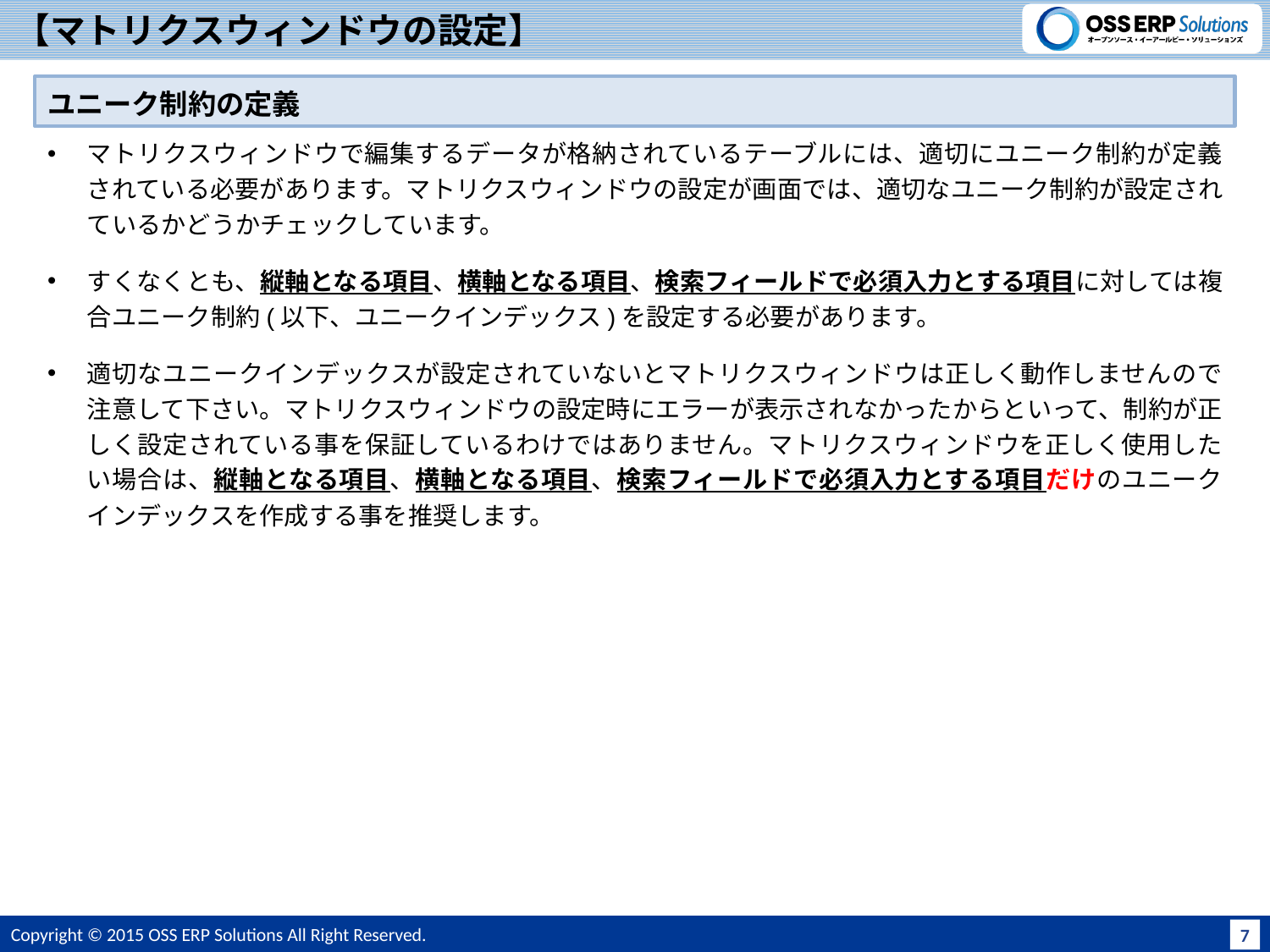

# 【マトリクスウィンドウの設定】
ユニーク制約の定義
マトリクスウィンドウで編集するデータが格納されているテーブルには、適切にユニーク制約が定義されている必要があります。マトリクスウィンドウの設定が画面では、適切なユニーク制約が設定されているかどうかチェックしています。
すくなくとも、縦軸となる項目、横軸となる項目、検索フィールドで必須入力とする項目に対しては複合ユニーク制約(以下、ユニークインデックス)を設定する必要があります。
適切なユニークインデックスが設定されていないとマトリクスウィンドウは正しく動作しませんので注意して下さい。マトリクスウィンドウの設定時にエラーが表示されなかったからといって、制約が正しく設定されている事を保証しているわけではありません。マトリクスウィンドウを正しく使用したい場合は、縦軸となる項目、横軸となる項目、検索フィールドで必須入力とする項目だけのユニークインデックスを作成する事を推奨します。